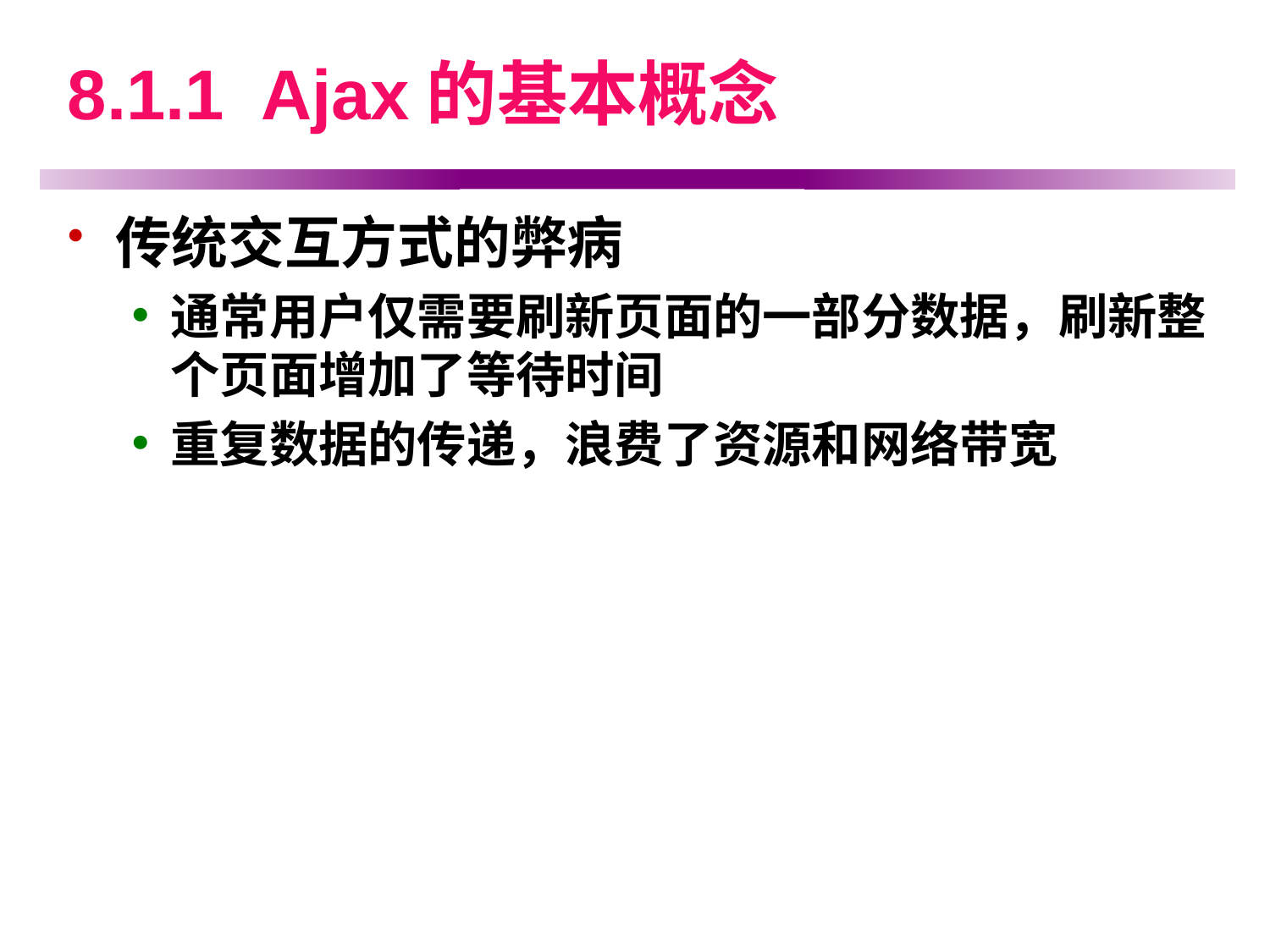

# 8.1.1  Ajax的基本概念
传统交互方式的弊病
通常用户仅需要刷新页面的一部分数据，刷新整个页面增加了等待时间
重复数据的传递，浪费了资源和网络带宽